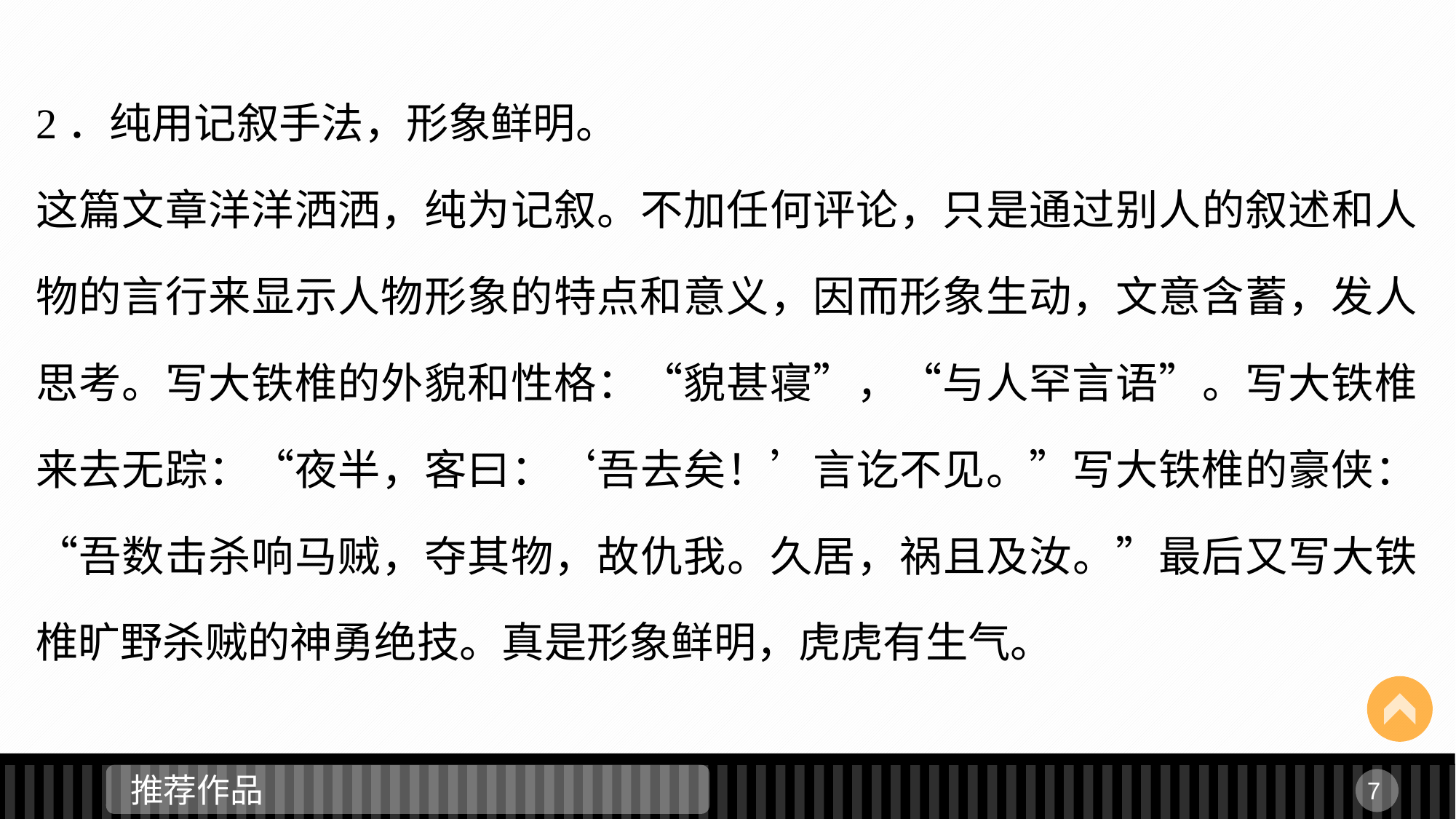

2．纯用记叙手法，形象鲜明。
这篇文章洋洋洒洒，纯为记叙。不加任何评论，只是通过别人的叙述和人物的言行来显示人物形象的特点和意义，因而形象生动，文意含蓄，发人思考。写大铁椎的外貌和性格：“貌甚寝”，“与人罕言语”。写大铁椎来去无踪：“夜半，客曰：‘吾去矣！’言讫不见。”写大铁椎的豪侠：“吾数击杀响马贼，夺其物，故仇我。久居，祸且及汝。”最后又写大铁椎旷野杀贼的神勇绝技。真是形象鲜明，虎虎有生气。